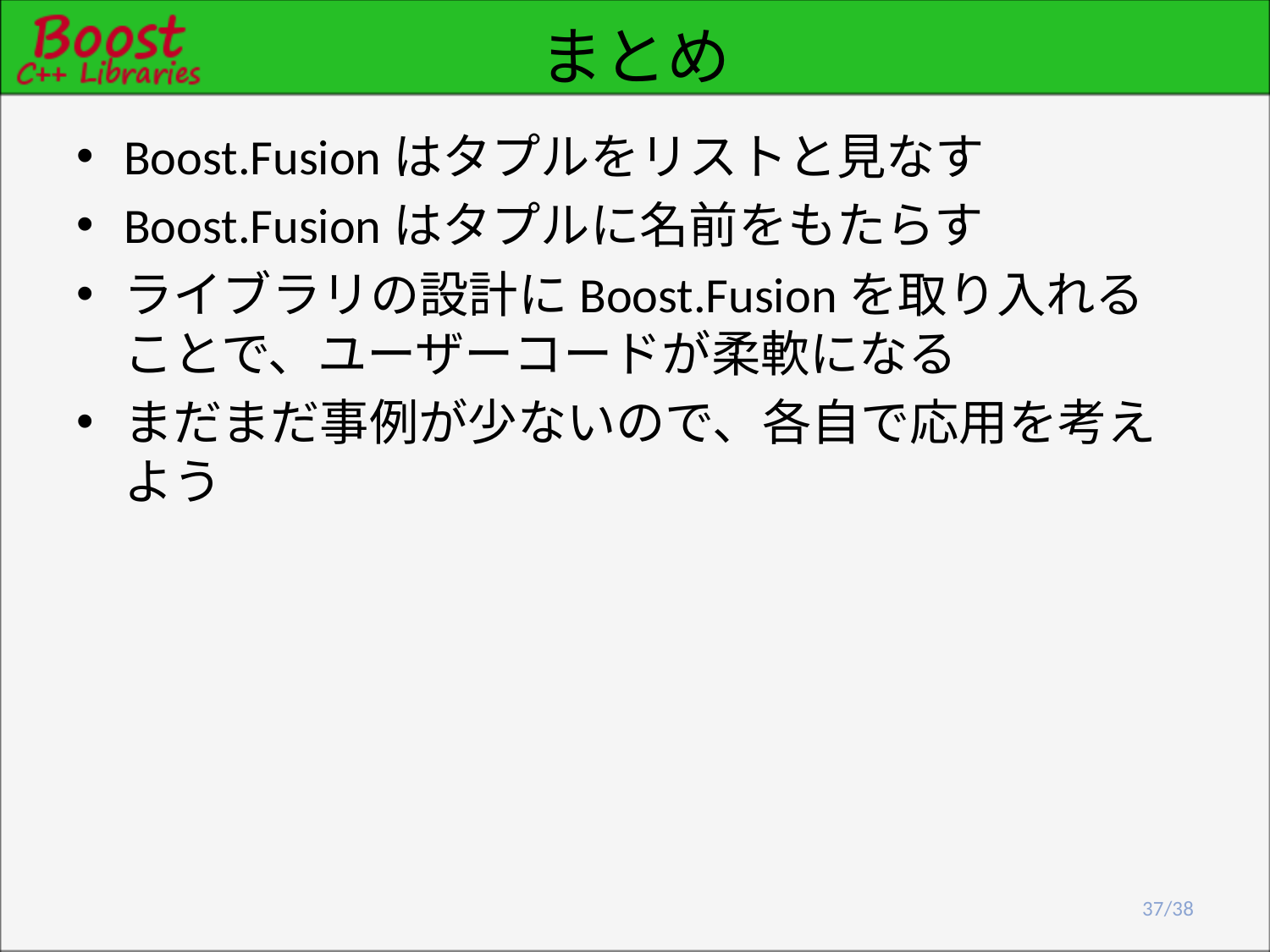

# まとめ
Boost.Fusionはタプルをリストと見なす
Boost.Fusionはタプルに名前をもたらす
ライブラリの設計にBoost.Fusionを取り入れることで、ユーザーコードが柔軟になる
まだまだ事例が少ないので、各自で応用を考えよう
37/38